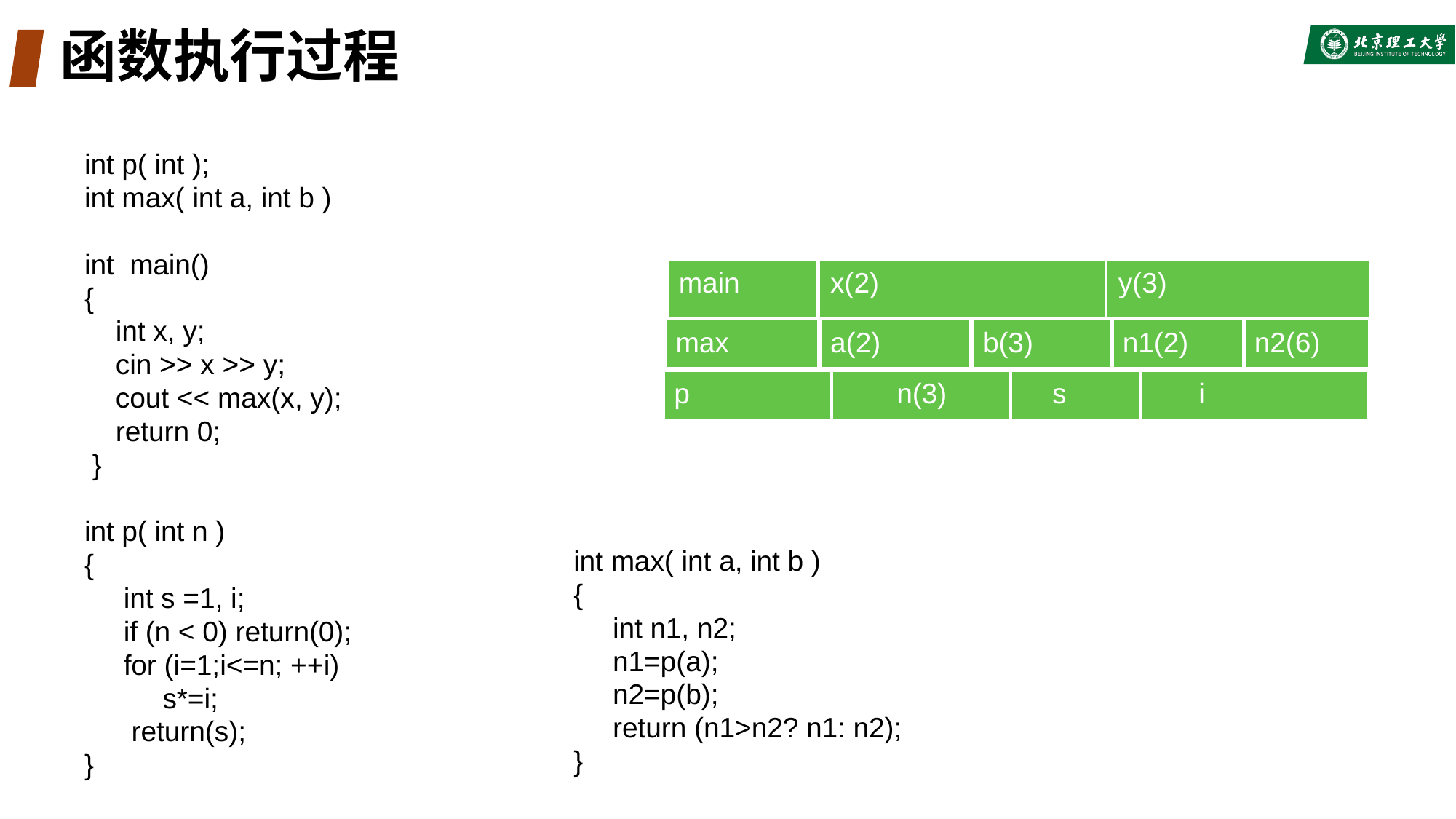

# 函数执行过程
int p( int );
int max( int a, int b )

int  main()
{
    int x, y;
    cin >> x >> y;
    cout << max(x, y);
    return 0;
 }

int p( int n )
{
     int s =1, i;
     if (n < 0) return(0);
     for (i=1;i<=n; ++i)
          s*=i;
      return(s);
}

main

x(2)

y(3)

max

 a(2)

b(3)

n2

n1(2)

max

a(2)

n1

n2

n1

b(3)

max

a(2)

b(3)

n1(2)

n2(6)

p

       n(3)

    s

      i

n(2)

p

s

i

int max( int a, int b )
{
     int n1, n2;
     n1=p(a);
     n2=p(b);
     return (n1>n2? n1: n2);
}